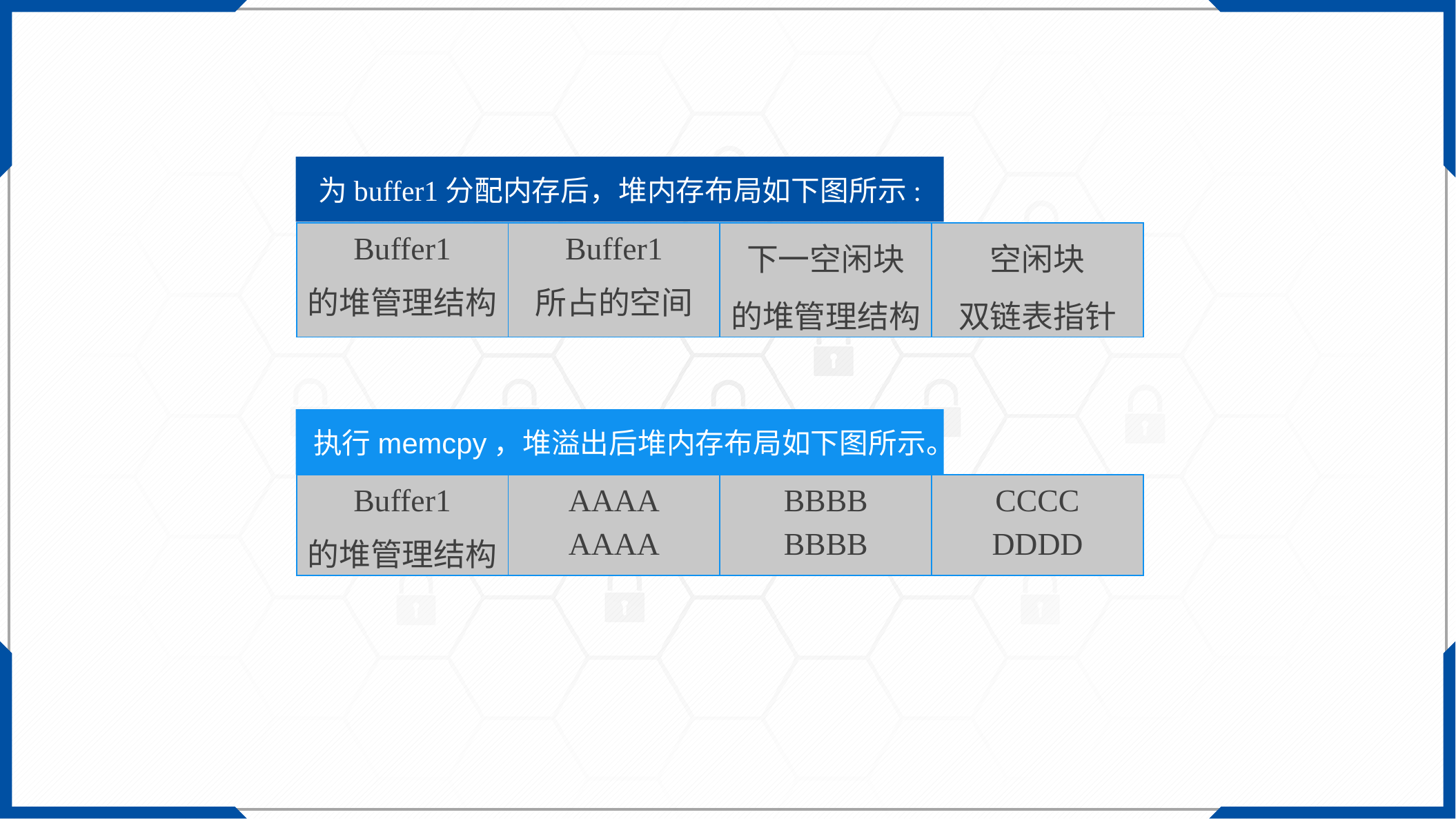

为buffer1分配内存后，堆内存布局如下图所示:
| Buffer1 的堆管理结构 | Buffer1 所占的空间 | 下一空闲块 的堆管理结构 | 空闲块 双链表指针 |
| --- | --- | --- | --- |
执行memcpy，堆溢出后堆内存布局如下图所示。
| Buffer1 的堆管理结构 | AAAA AAAA | BBBB BBBB | CCCC DDDD |
| --- | --- | --- | --- |